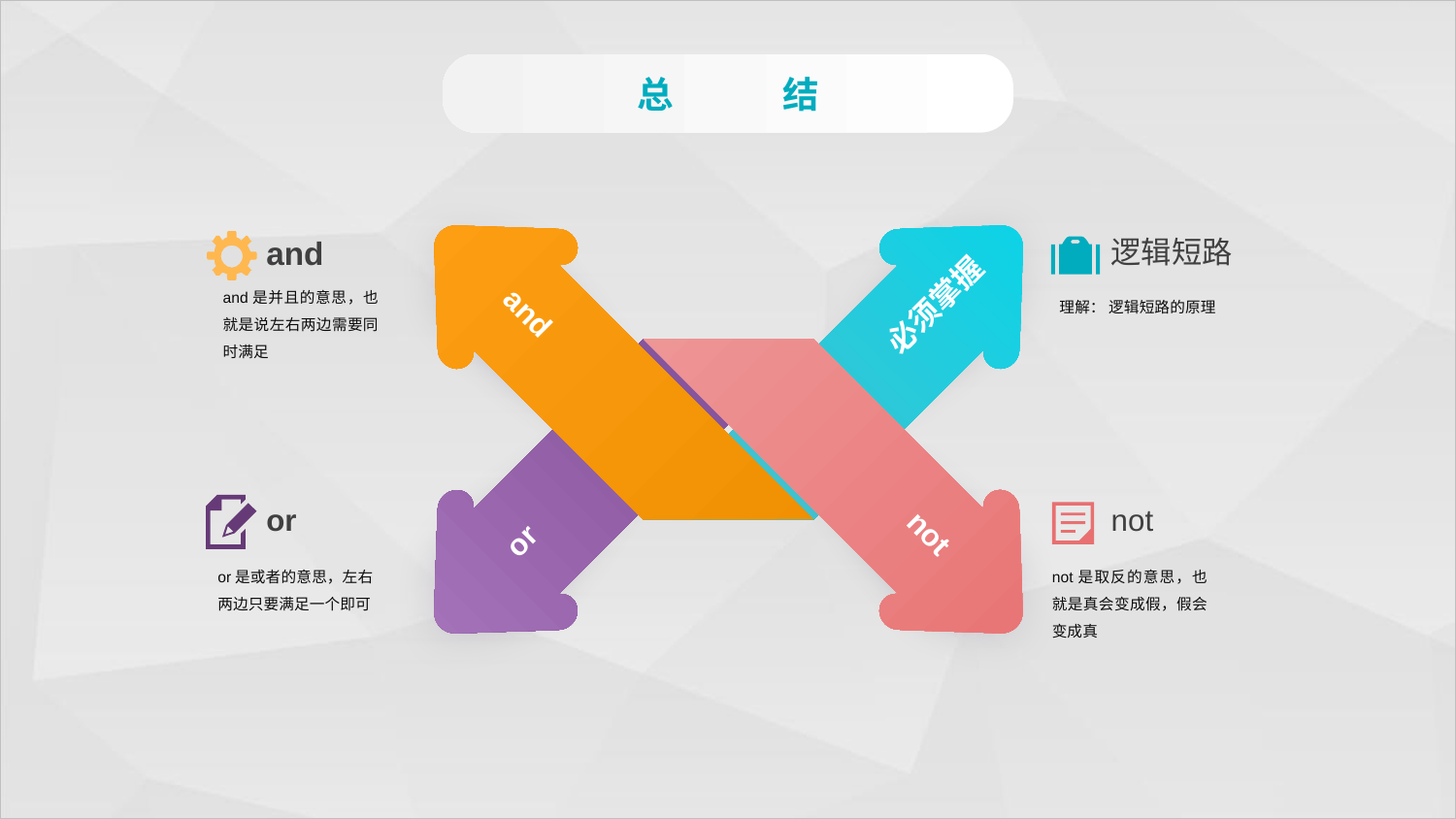

总	结

and
and
逻辑短路

not

必须掌握
and是并且的意思，也就是说左右两边需要同时满足
理解： 逻辑短路的原理

or
or
not

or是或者的意思，左右两边只要满足一个即可
not是取反的意思，也就是真会变成假，假会变成真